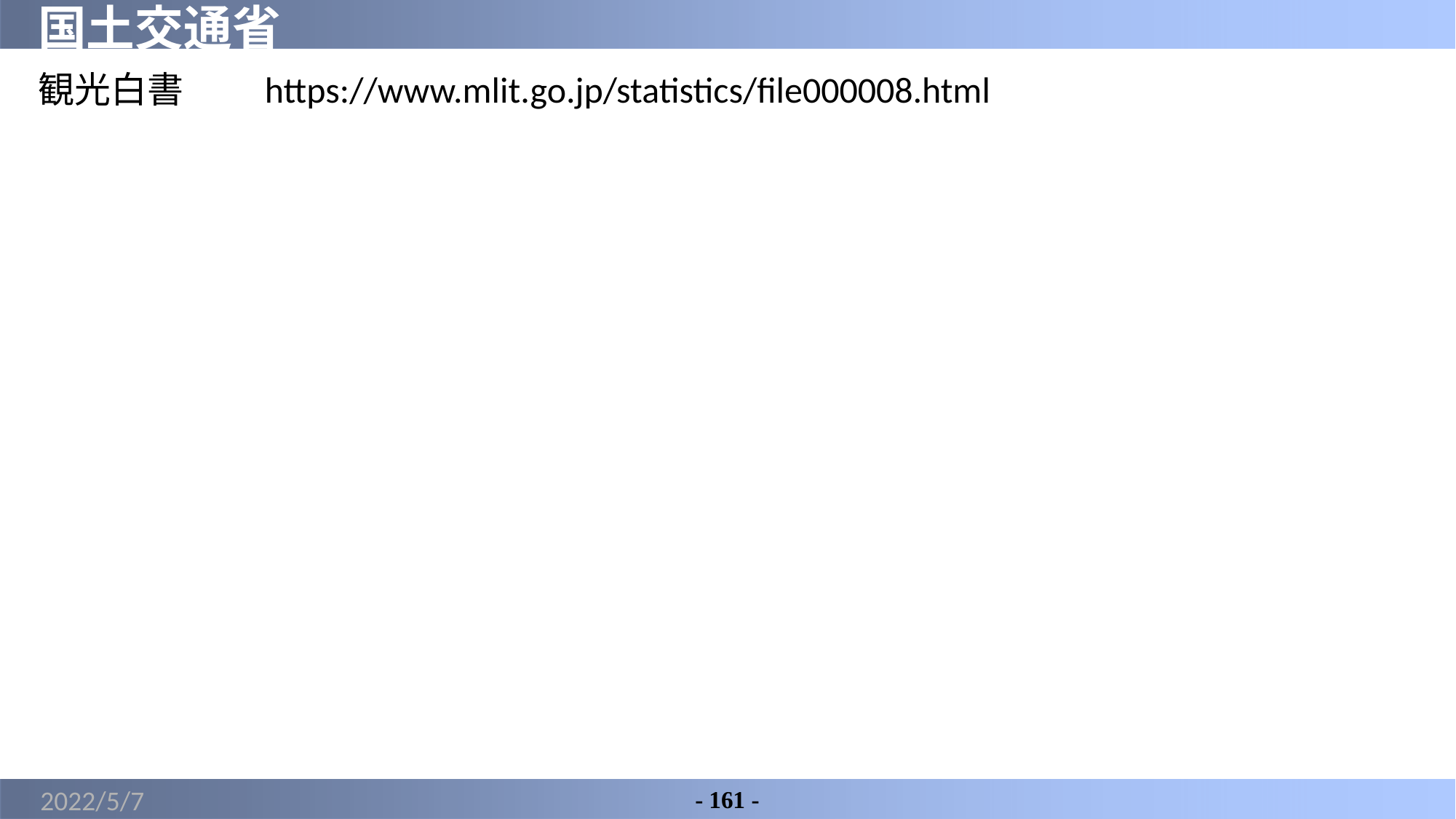

# 国土交通省
観光白書　　https://www.mlit.go.jp/statistics/file000008.html

2022/5/7
- 161 -